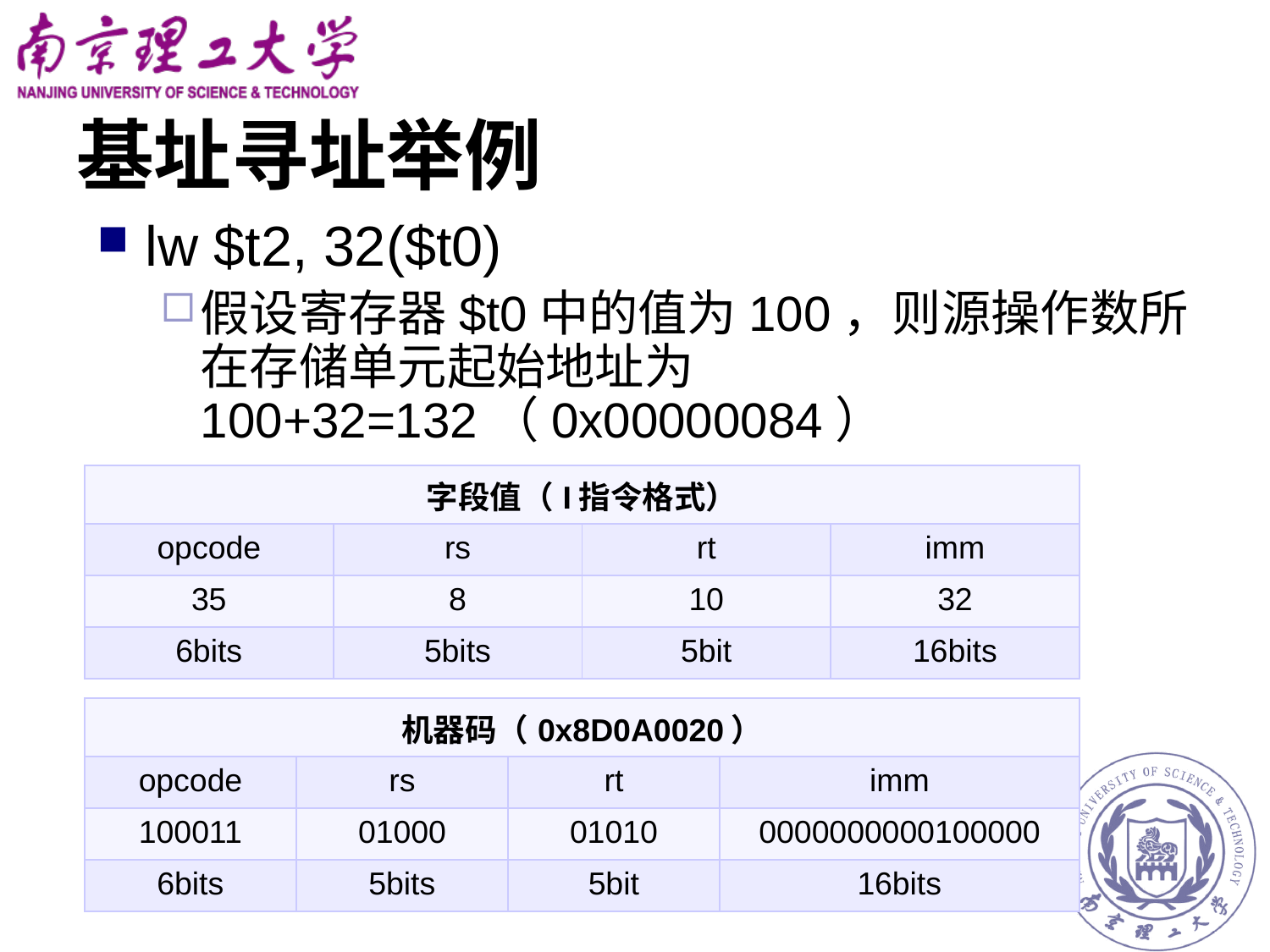

# 基址寻址举例
lw $t2, 32($t0)
假设寄存器$t0中的值为100，则源操作数所在存储单元起始地址为100+32=132（0x00000084）
| 字段值（I指令格式） |  |  |  |
| --- | --- | --- | --- |
| opcode | rs | rt | imm |
| 35 | 8 | 10 | 32 |
| 6bits | 5bits | 5bit | 16bits |
| 机器码（0x8D0A0020） |  |  |  |
| --- | --- | --- | --- |
| opcode | rs | rt | imm |
| 100011 | 01000 | 01010 | 0000000000100000 |
| 6bits | 5bits | 5bit | 16bits |